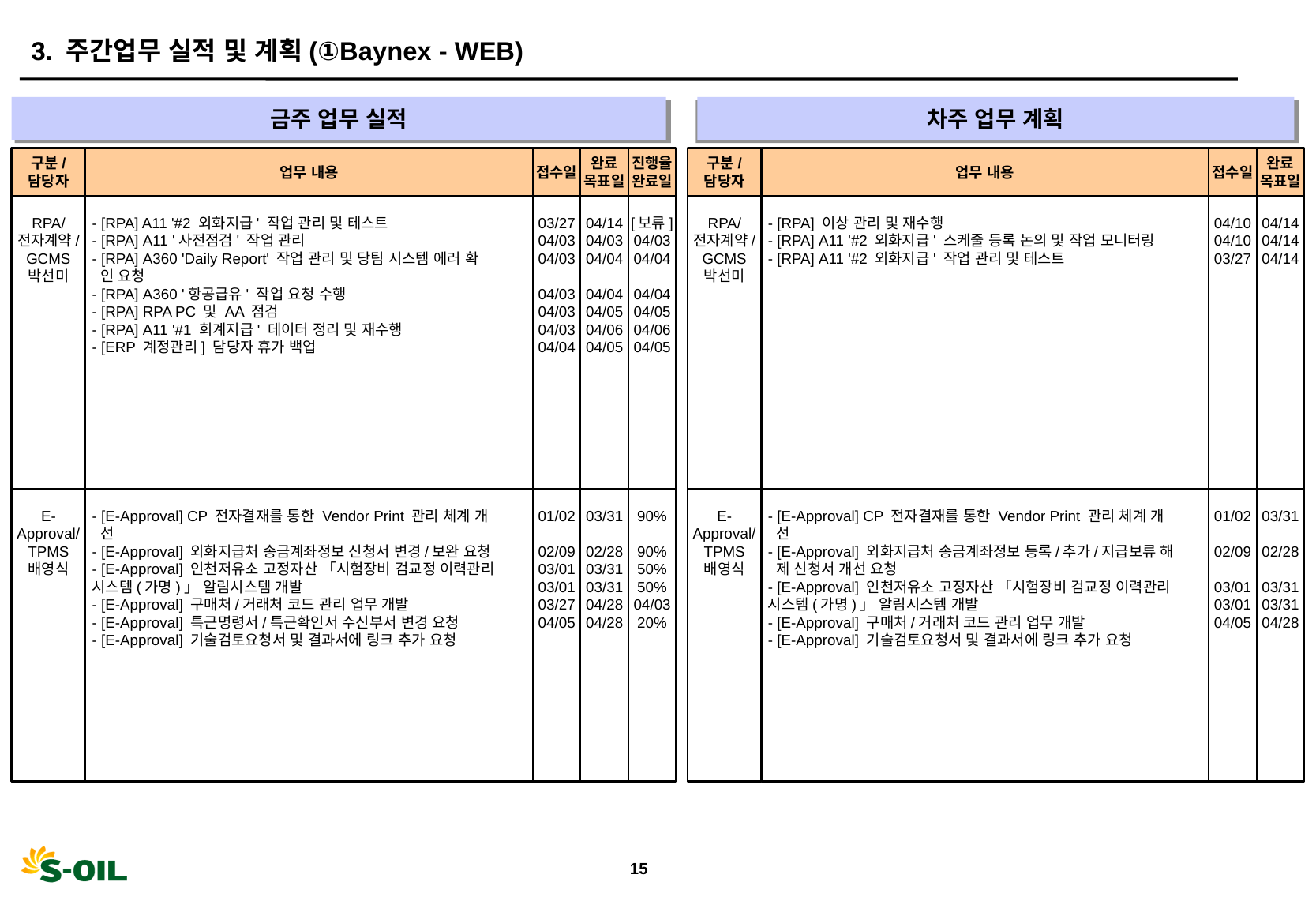

3. 주간업무 실적 및 계획(①Baynex - WEB)
금주 업무 실적
차주 업무 계획
" "
" "
구분/
담당자
업무 내용
접수일
완료
목표일
진행율
완료일
구분/
담당자
업무 내용
접수일
완료
목표일
RPA/
전자계약/
GCMS
박선미

- [RPA] A11 '#2 외화지급' 작업 관리 및 테스트
- [RPA] A11 '사전점검' 작업 관리
- [RPA] A360 'Daily Report' 작업 관리 및 당팀 시스템 에러 확
  인 요청
- [RPA] A360 '항공급유' 작업 요청 수행
- [RPA] RPA PC 및 AA 점검
- [RPA] A11 '#1 회계지급' 데이터 정리 및 재수행
- [ERP 계정관리] 담당자 휴가 백업
03/27
04/03
04/03
04/03
04/03
04/03
04/04
04/14
04/03
04/04
04/04
04/05
04/06
04/05
[보류]
04/03
04/04
04/04
04/05
04/06
04/05
RPA/
전자계약/
GCMS
박선미

- [RPA] 이상 관리 및 재수행
- [RPA] A11 '#2 외화지급' 스케줄 등록 논의 및 작업 모니터링
- [RPA] A11 '#2 외화지급' 작업 관리 및 테스트
04/10
04/10
03/27
04/14
04/14
04/14
E-Approval/
TPMS
배영식

- [E-Approval] CP 전자결재를 통한 Vendor Print 관리 체계 개
  선
- [E-Approval] 외화지급처 송금계좌정보 신청서 변경/보완 요청
- [E-Approval] 인천저유소 고정자산 「시험장비 검교정 이력관리 시스템(가명)」 알림시스템 개발
- [E-Approval] 구매처/거래처 코드 관리 업무 개발
- [E-Approval] 특근명령서/특근확인서 수신부서 변경 요청
- [E-Approval] 기술검토요청서 및 결과서에 링크 추가 요청
01/02
02/09
03/01
03/01
03/27
04/05
03/31
02/28
03/31
03/31
04/28
04/28
90%
90%
50%
50%
04/03
20%
E-Approval/
TPMS
배영식

- [E-Approval] CP 전자결재를 통한 Vendor Print 관리 체계 개
  선
- [E-Approval] 외화지급처 송금계좌정보 등록/추가/지급보류 해
  제 신청서 개선 요청
- [E-Approval] 인천저유소 고정자산 「시험장비 검교정 이력관리 시스템(가명)」 알림시스템 개발
- [E-Approval] 구매처/거래처 코드 관리 업무 개발
- [E-Approval] 기술검토요청서 및 결과서에 링크 추가 요청
01/02
02/09
03/01
03/01
04/05
03/31
02/28
03/31
03/31
04/28